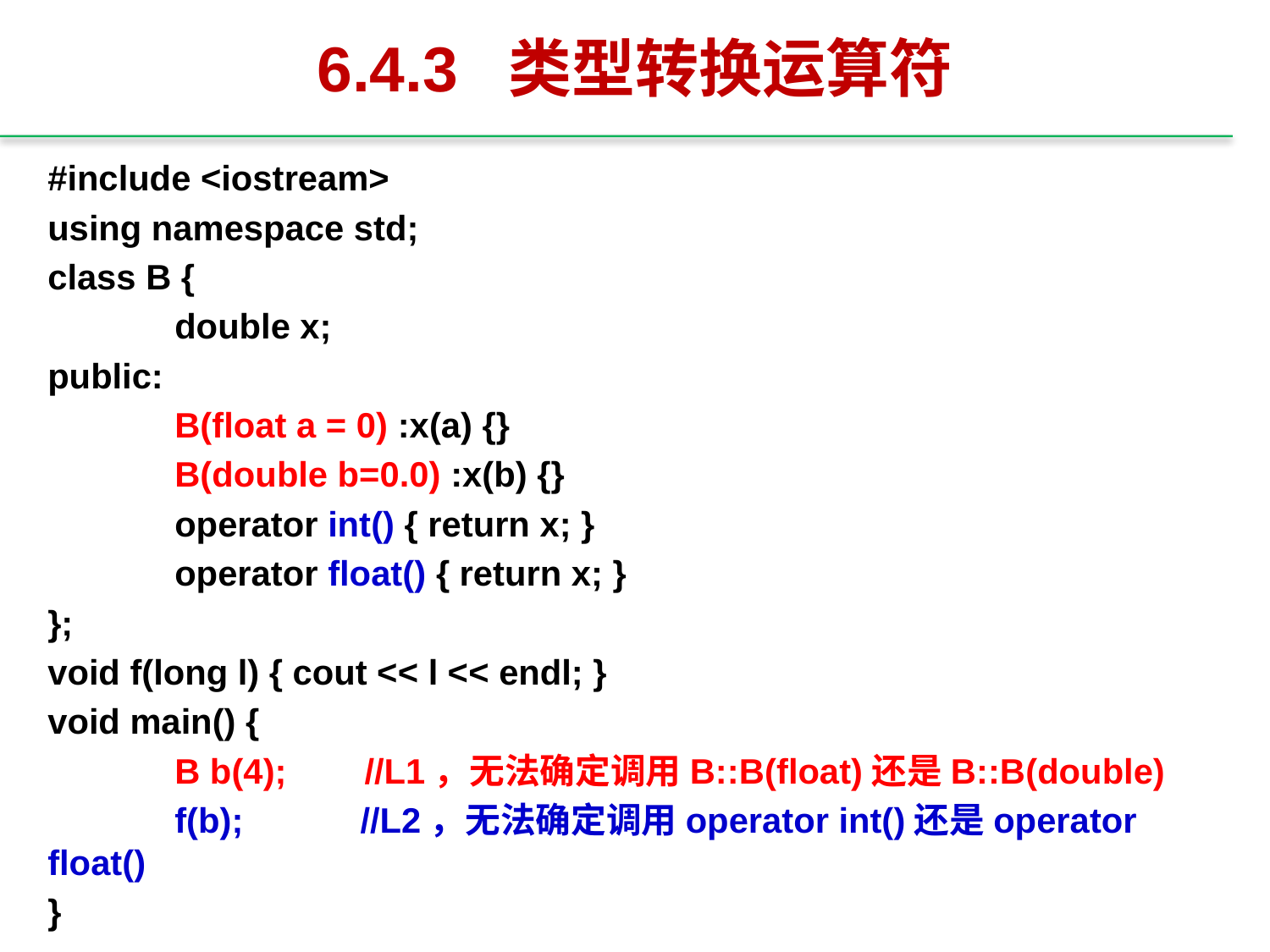

# 6.4.3  类型转换运算符
#include <iostream>
using namespace std;
class B {
	double x;
public:
	B(float a = 0) :x(a) {}
	B(double b=0.0) :x(b) {}
	operator int() { return x; }
	operator float() { return x; }
};
void f(long l) { cout << l << endl; }
void main() {
	B b(4);        //L1，无法确定调用B::B(float)还是B::B(double)
	f(b);            //L2，无法确定调用operator int()还是operator float()
}